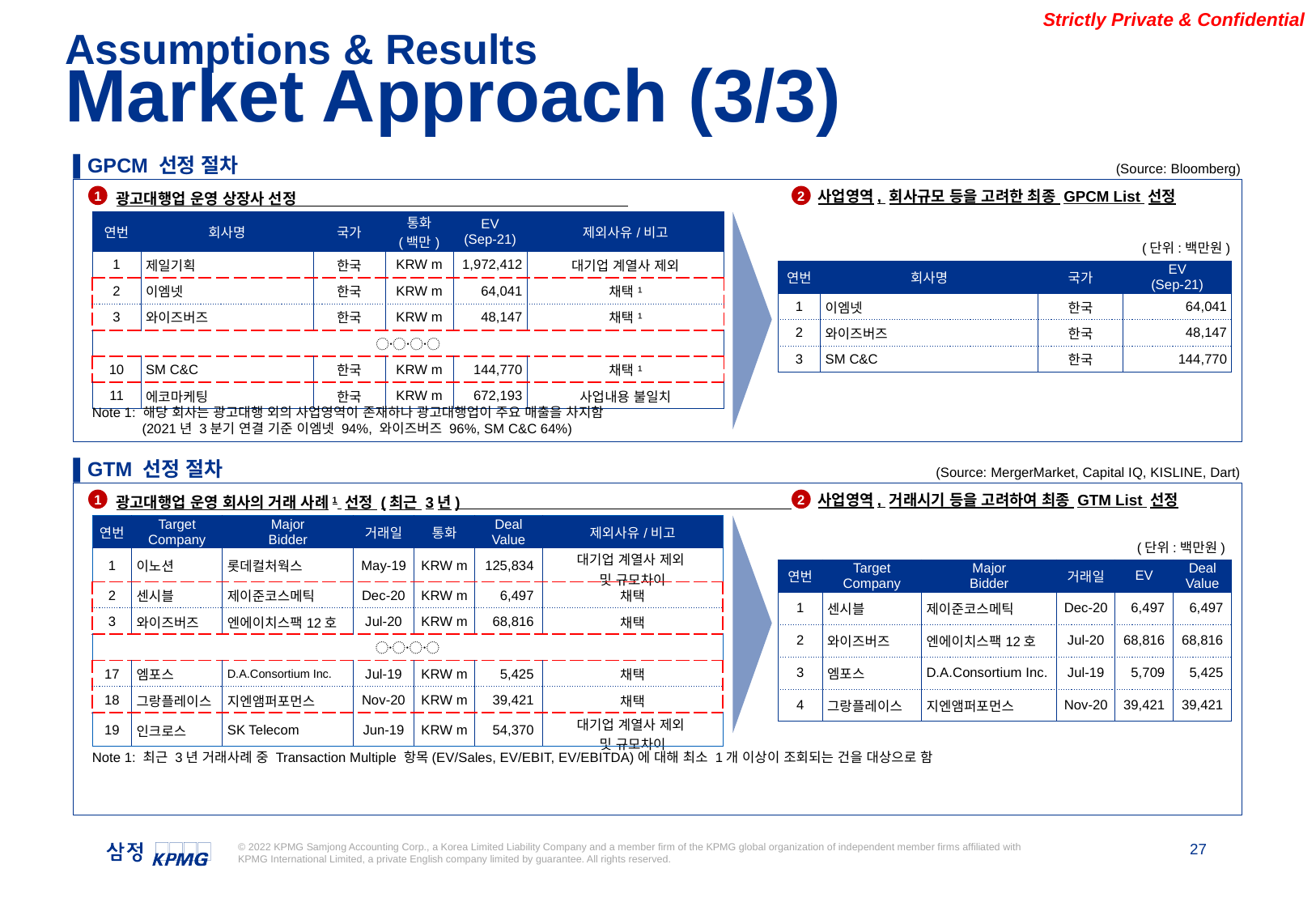

Assumptions & Results
Market Approach (3/3)
▌GPCM 선정 절차
(Source: Bloomberg)
광고대행업 운영 상장사 선정

1
2
사업영역, 회사규모 등을 고려한 최종 GPCM List 선정
| 연번 | 회사명 | 국가 | 통화 (백만) | EV (Sep-21) | 제외사유/비고 |
| --- | --- | --- | --- | --- | --- |
| 1 | 제일기획 | 한국 | KRW m | 1,972,412 | 대기업 계열사 제외 |
| 2 | 이엠넷 | 한국 | KRW m | 64,041 | 채택¹ |
| 3 | 와이즈버즈 | 한국 | KRW m | 48,147 | 채택¹ |
| 〮〮〮 |  |  |  |  |  |
| 10 | SM C&C | 한국 | KRW m | 144,770 | 채택¹ |
| 11 | 에코마케팅 | 한국 | KRW m | 672,193 | 사업내용 불일치 |
(단위:백만원)
| 연번 | 회사명 | 국가 | EV (Sep-21) |
| --- | --- | --- | --- |
| 1 | 이엠넷 | 한국 | 64,041 |
| 2 | 와이즈버즈 | 한국 | 48,147 |
| 3 | SM C&C | 한국 | 144,770 |

Note 1: 해당 회사는 광고대행 외의 사업영역이 존재하나 광고대행업이 주요 매출을 차지함
             (2021년 3분기 연결 기준 이엠넷 94%, 와이즈버즈 96%, SM C&C 64%)
▌GTM 선정 절차
(Source: MergerMarket, Capital IQ, KISLINE, Dart)
광고대행업 운영 회사의 거래 사례1 선정 (최근 3년)

1
2
사업영역, 거래시기 등을 고려하여 최종 GTM List 선정
| 연번 | Target Company | Major Bidder | 거래일 | 통화 | Deal Value | 제외사유/비고 |
| --- | --- | --- | --- | --- | --- | --- |
| 1 | 이노션 | 롯데컬처웍스 | May-19 | KRW m | 125,834 | 대기업 계열사 제외 및 규모차이 |
| 2 | 센시블 | 제이준코스메틱 | Dec-20 | KRW m | 6,497 | 채택 |
| 3 | 와이즈버즈 | 엔에이치스팩12호 | Jul-20 | KRW m | 68,816 | 채택 |
| 〮〮〮 |  |  |  |  |  |  |
| 17 | 엠포스 | D.A.Consortium Inc. | Jul-19 | KRW m | 5,425 | 채택 |
| 18 | 그랑플레이스 | 지엔앰퍼포먼스 | Nov-20 | KRW m | 39,421 | 채택 |
| 19 | 인크로스 | SK Telecom | Jun-19 | KRW m | 54,370 | 대기업 계열사 제외 및 규모차이 |
(단위:백만원)
| 연번 | Target Company | Major Bidder | 거래일 | EV | Deal Value |
| --- | --- | --- | --- | --- | --- |
| 1 | 센시블 | 제이준코스메틱 | Dec-20 | 6,497 | 6,497 |
| 2 | 와이즈버즈 | 엔에이치스팩12호 | Jul-20 | 68,816 | 68,816 |
| 3 | 엠포스 | D.A.Consortium Inc. | Jul-19 | 5,709 | 5,425 |
| 4 | 그랑플레이스 | 지엔앰퍼포먼스 | Nov-20 | 39,421 | 39,421 |

Note 1: 최근 3년 거래사례 중 Transaction Multiple 항목(EV/Sales, EV/EBIT, EV/EBITDA)에 대해 최소 1개 이상이 조회되는 건을 대상으로 함